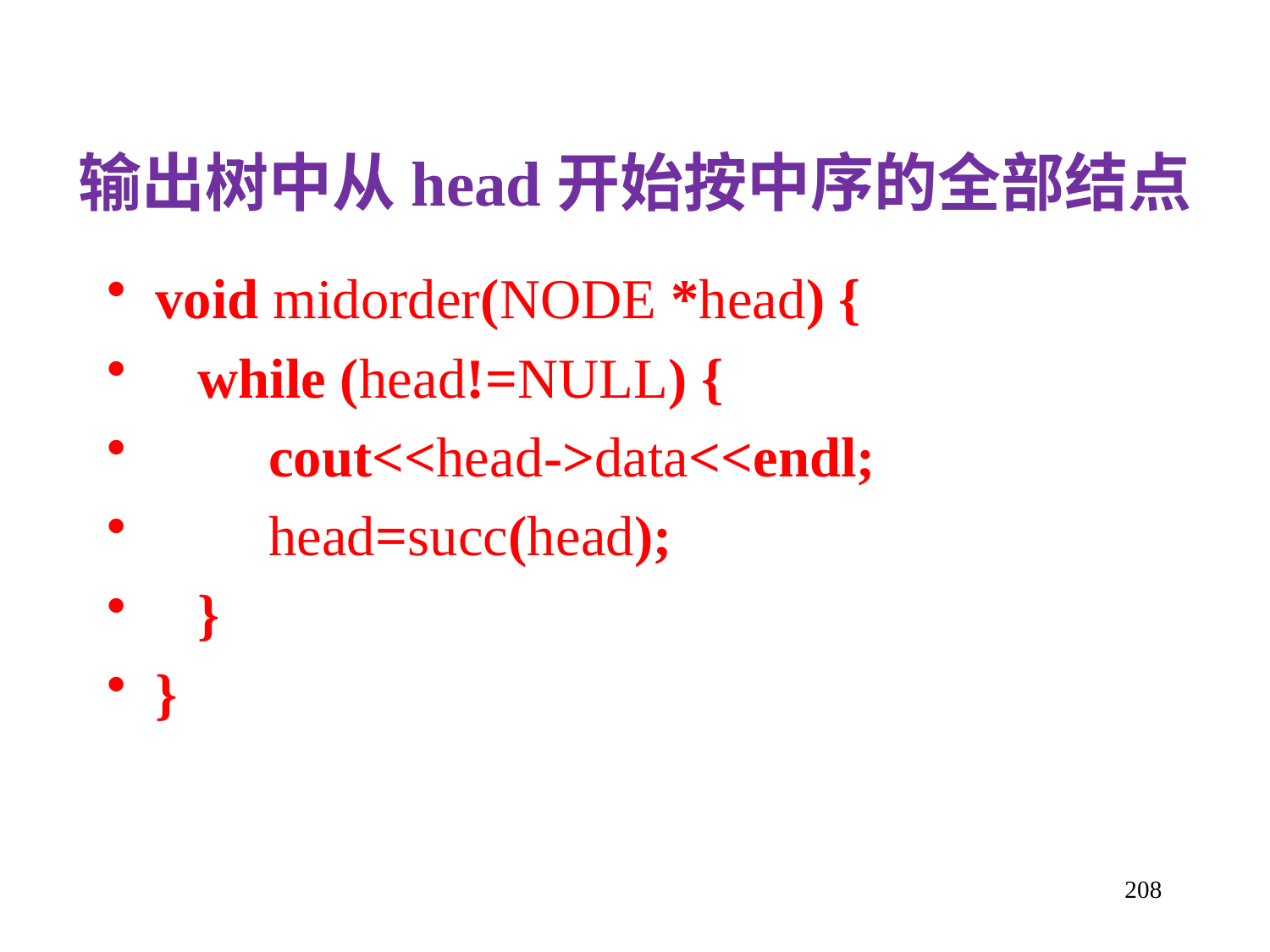

输出树中从head开始按中序的全部结点
void midorder(NODE *head) {
   while (head!=NULL) {
        cout<<head->data<<endl;
        head=succ(head);
   }
}
208